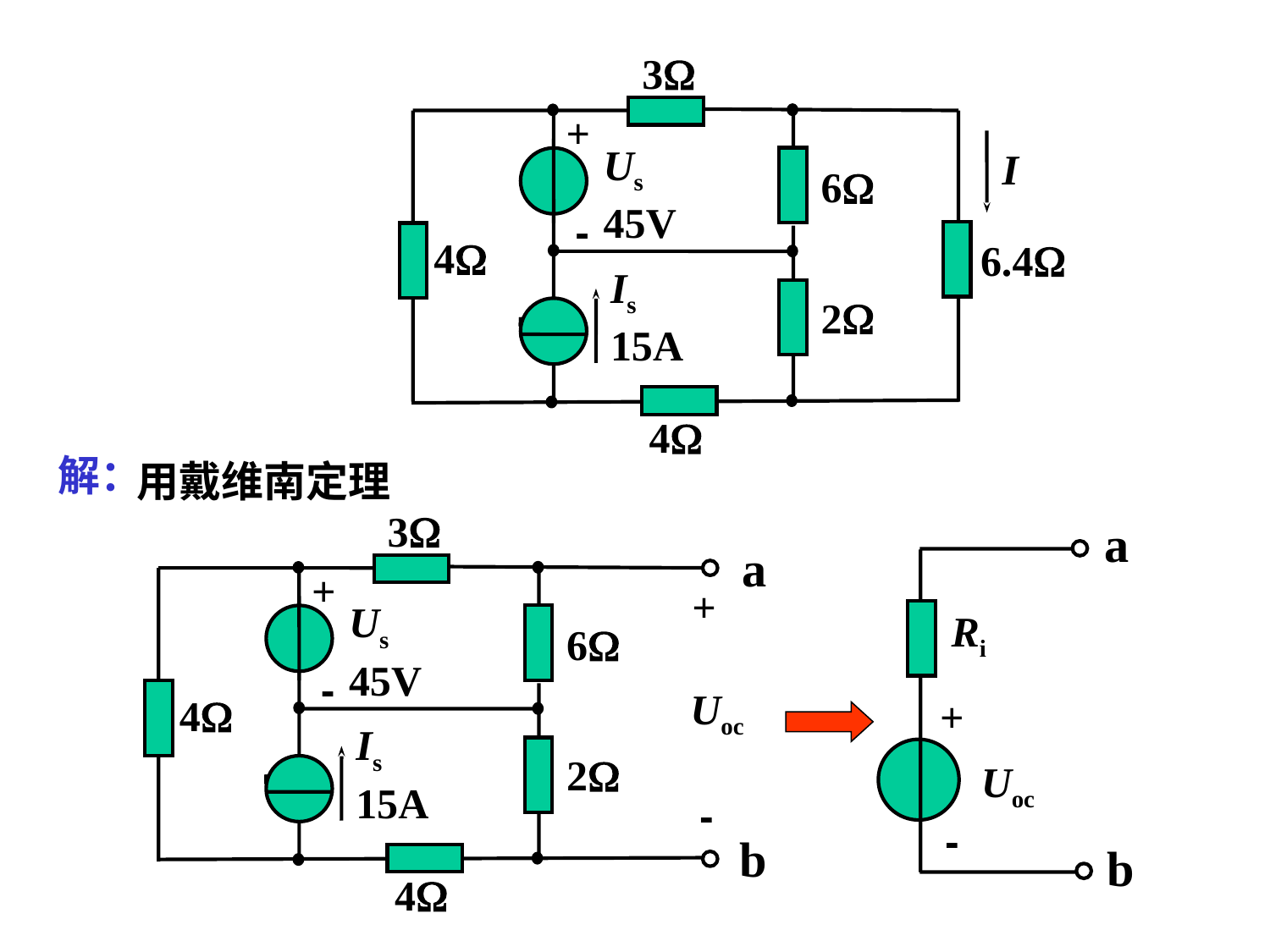

3Ω

+

 Us
 45V
I

6Ω
-

4Ω

6.4Ω

Is
15A

2Ω

4Ω
解：
用戴维南定理
3Ω

a
+

+
 Us
 45V

6Ω
-
Uoc

4Ω

Is
15A

2Ω

-

b

4Ω
a

Ri

+

Uoc
-
b